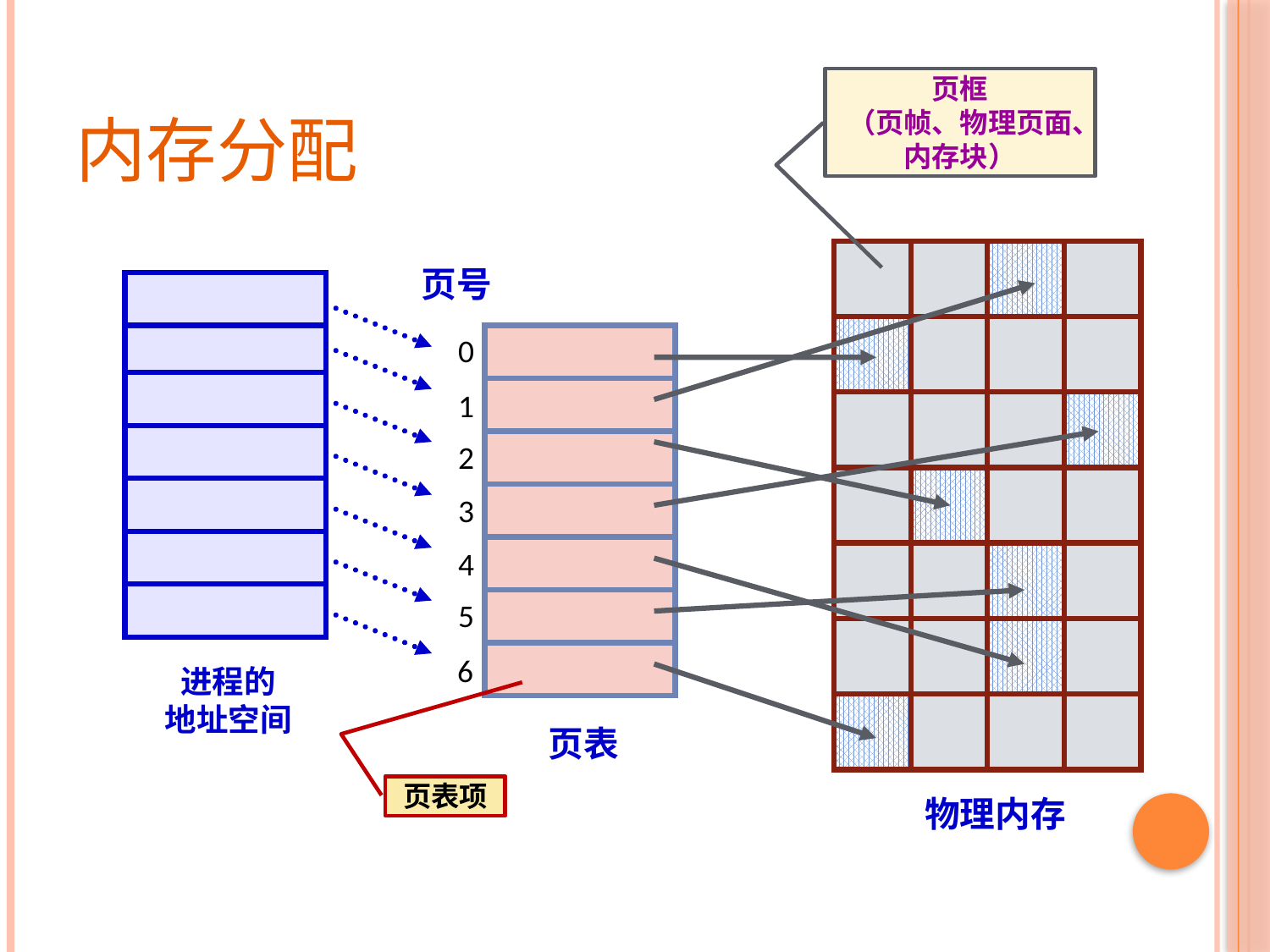

# 内存分配
页框
（页帧、物理页面、内存块）

页号

0

1

2

3

4

5

6
进程的
地址空间

页表
页表项
物理内存